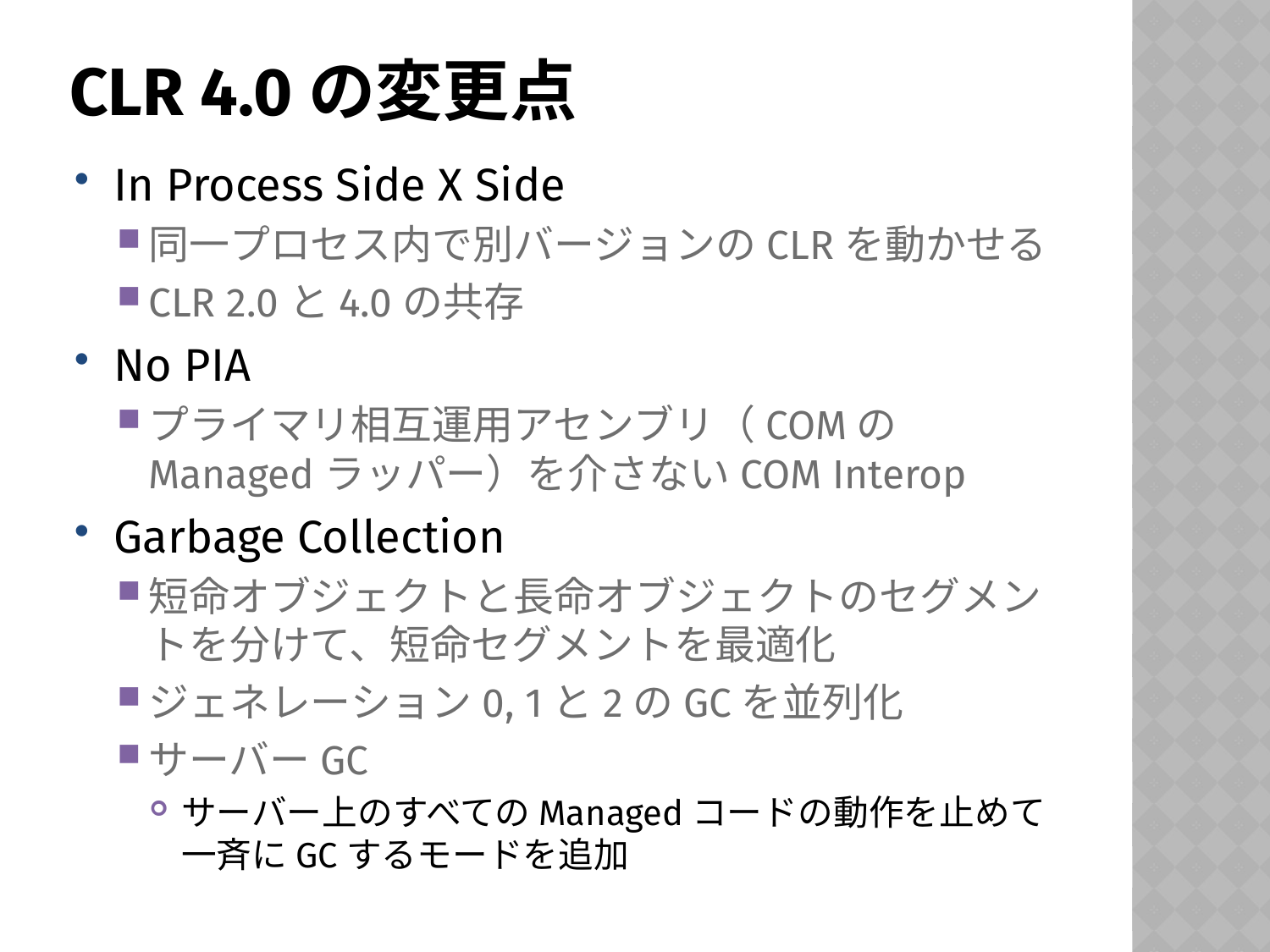

# CLR 4.0の変更点
In Process Side X Side
同一プロセス内で別バージョンのCLRを動かせる
CLR 2.0と4.0の共存
No PIA
プライマリ相互運用アセンブリ（COMのManagedラッパー）を介さないCOM Interop
Garbage Collection
短命オブジェクトと長命オブジェクトのセグメントを分けて、短命セグメントを最適化
ジェネレーション0, 1と2のGCを並列化
サーバーGC
サーバー上のすべてのManagedコードの動作を止めて一斉にGCするモードを追加